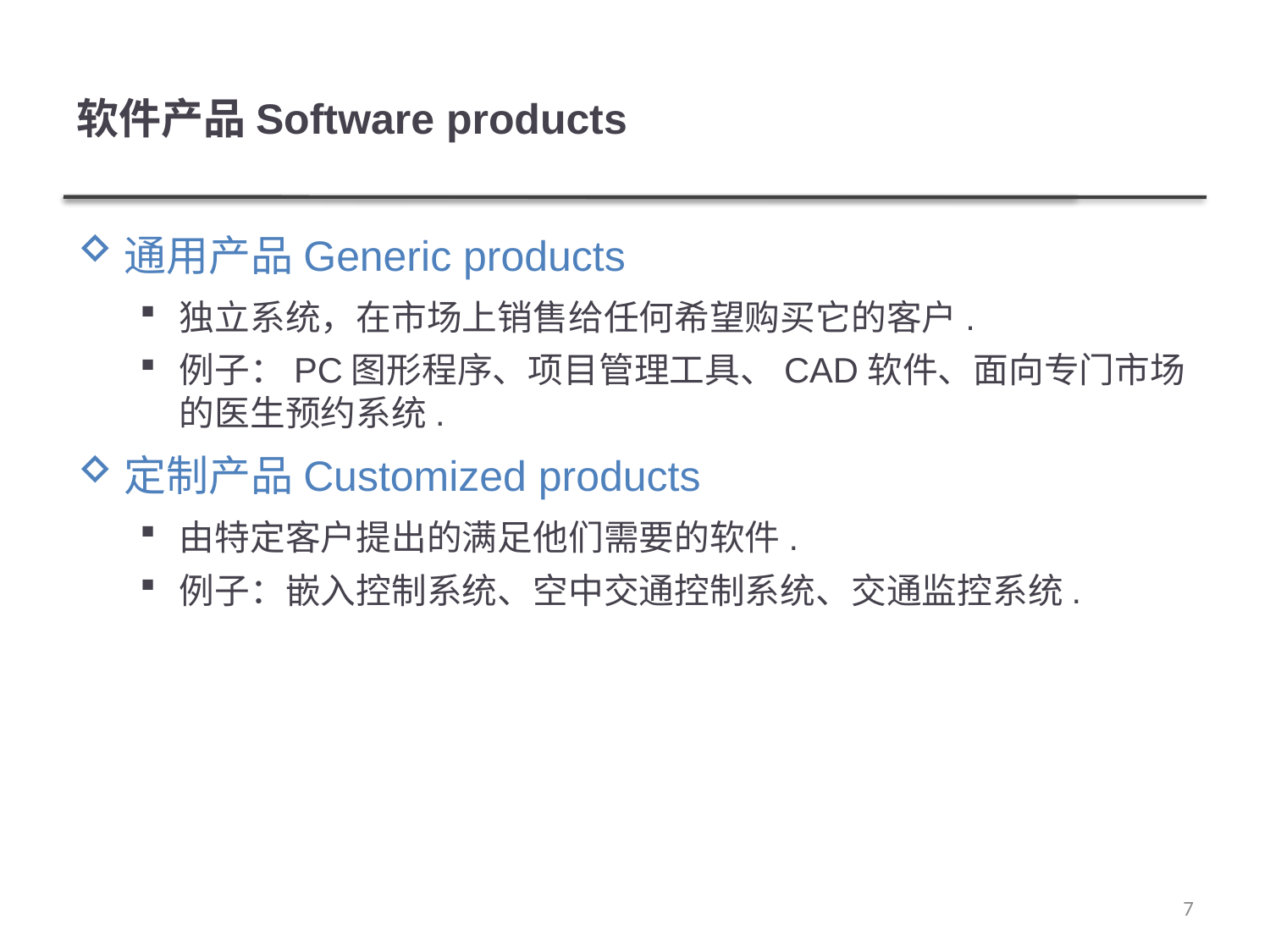

# 软件产品Software products
通用产品Generic products
独立系统，在市场上销售给任何希望购买它的客户.
例子：PC图形程序、项目管理工具、CAD软件、面向专门市场的医生预约系统.
定制产品Customized products
由特定客户提出的满足他们需要的软件.
例子：嵌入控制系统、空中交通控制系统、交通监控系统.
7